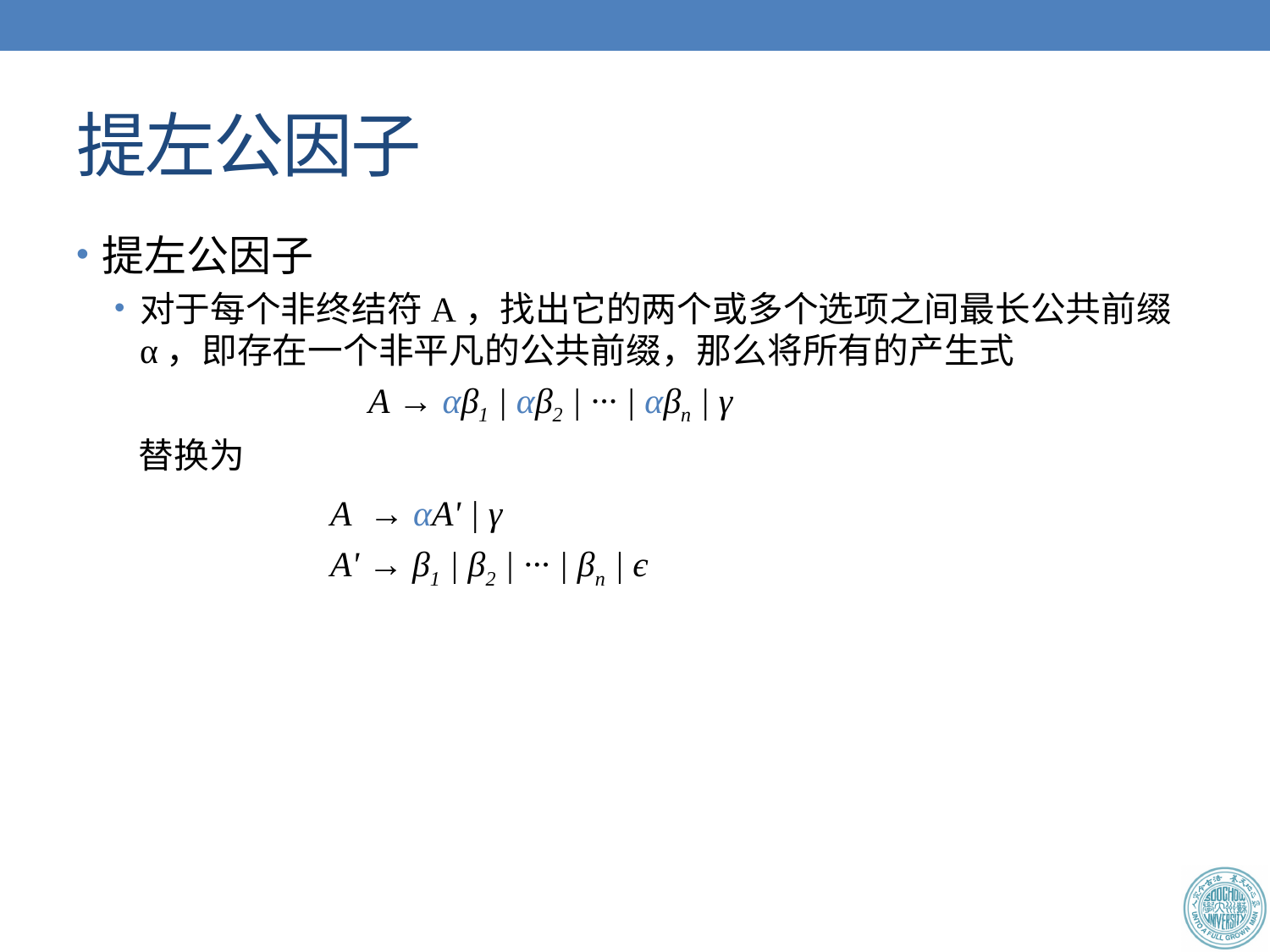

# 提左公因子
提左公因子
对于每个非终结符A，找出它的两个或多个选项之间最长公共前缀α，即存在一个非平凡的公共前缀，那么将所有的产生式
		A → αβ1 | αβ2 | ··· | αβn | γ
  替换为
		A  → αA' | γ
		A' → β1 | β2 | ··· | βn | є